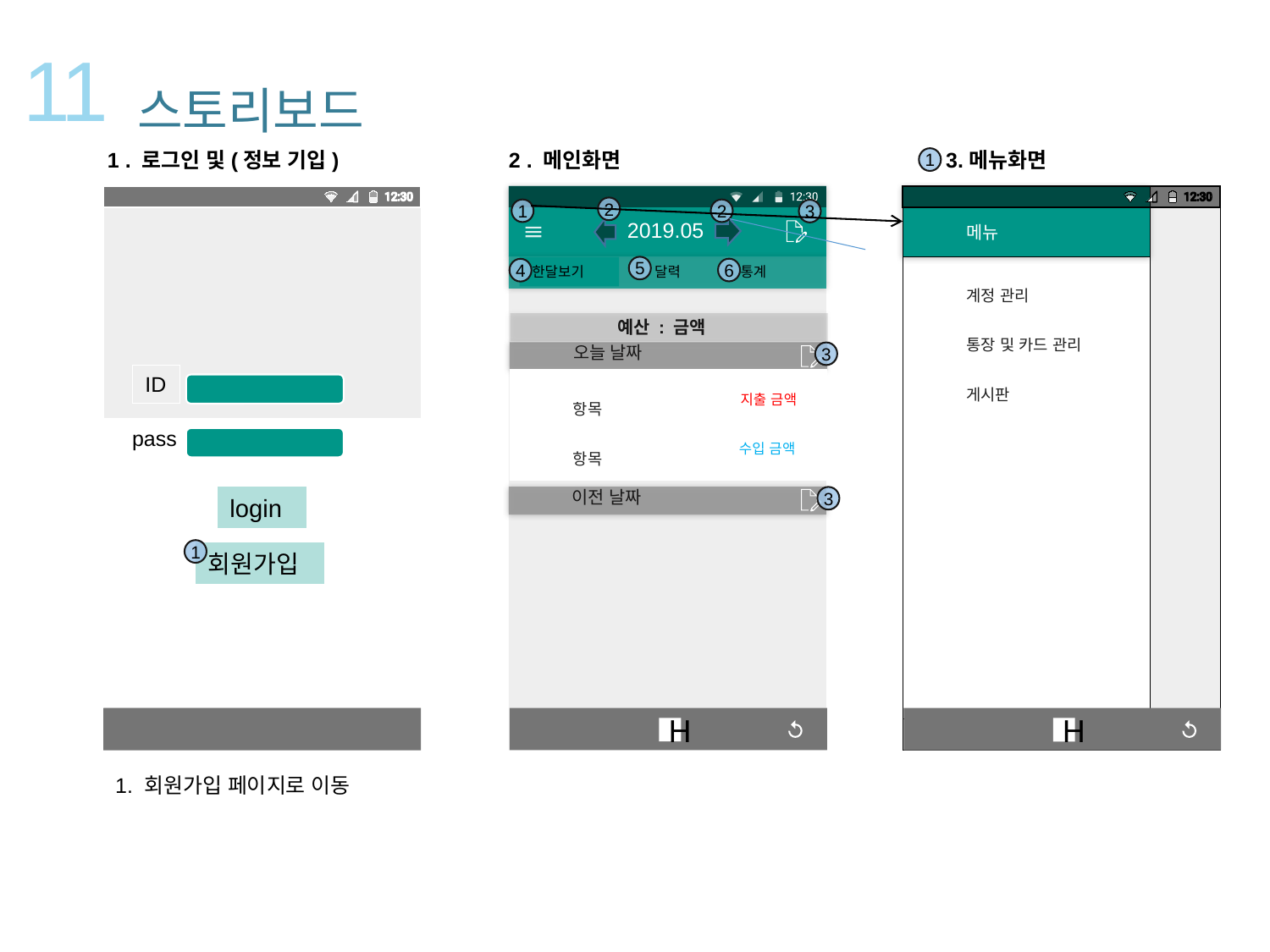

11
스토리보드
2 . 메인화면
1 . 로그인 및(정보 기입)
     3.메뉴화면
1

ID

pass

login
회원가입

2019.05

달력
한달보기
통계
예산 : 금액

오늘 날짜

이전 날짜

H
2
2
1
3
5
6
4
3
항목
항목
지출 금액
수입 금액
3

메뉴
계정 관리
통장 및 카드 관리
게시판

H

1
1. 회원가입 페이지로 이동